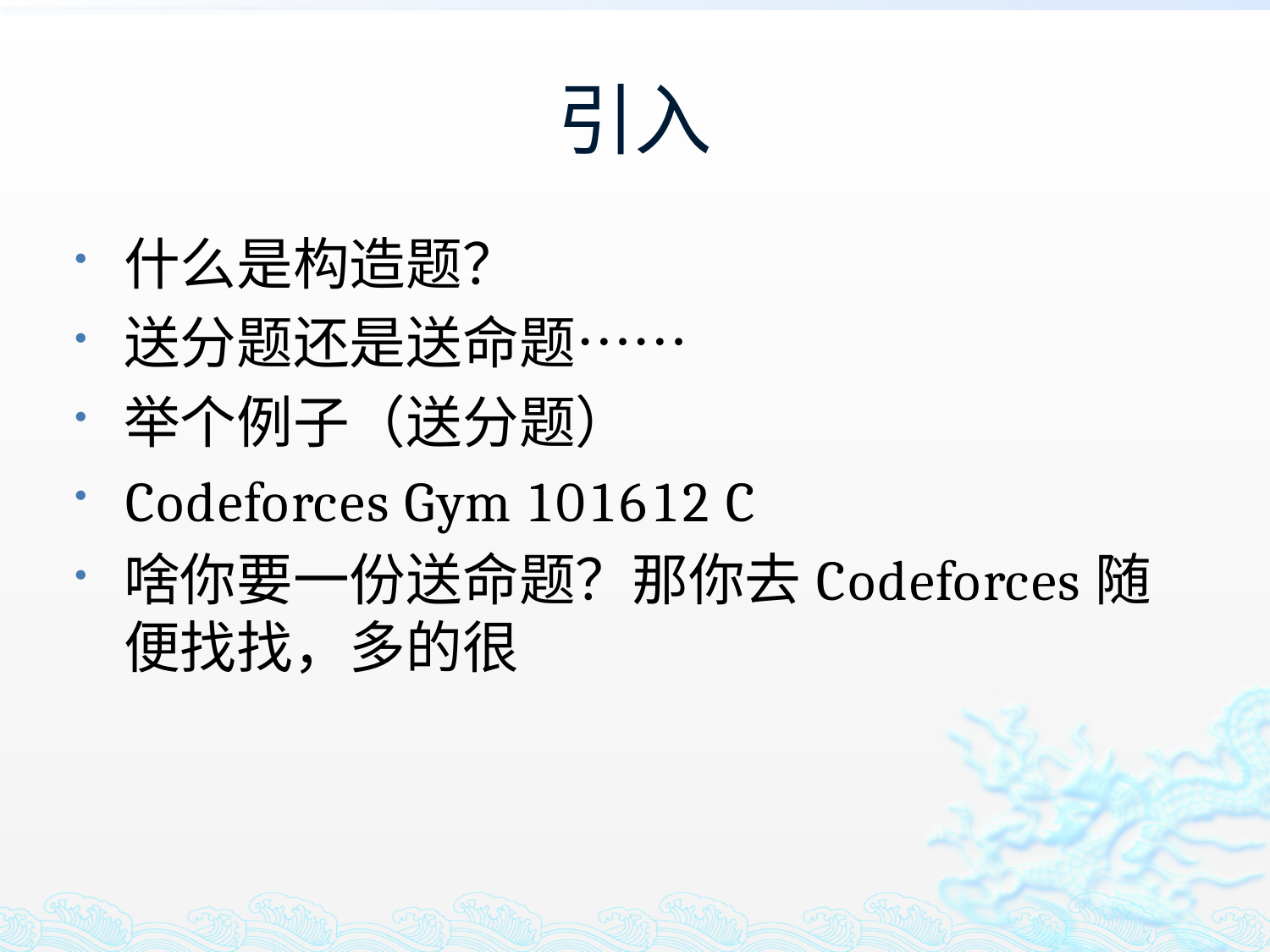

# 引入
什么是构造题？
送分题还是送命题……
举个例子（送分题）
Codeforces Gym 101612 C
啥你要一份送命题？那你去Codeforces随便找找，多的很